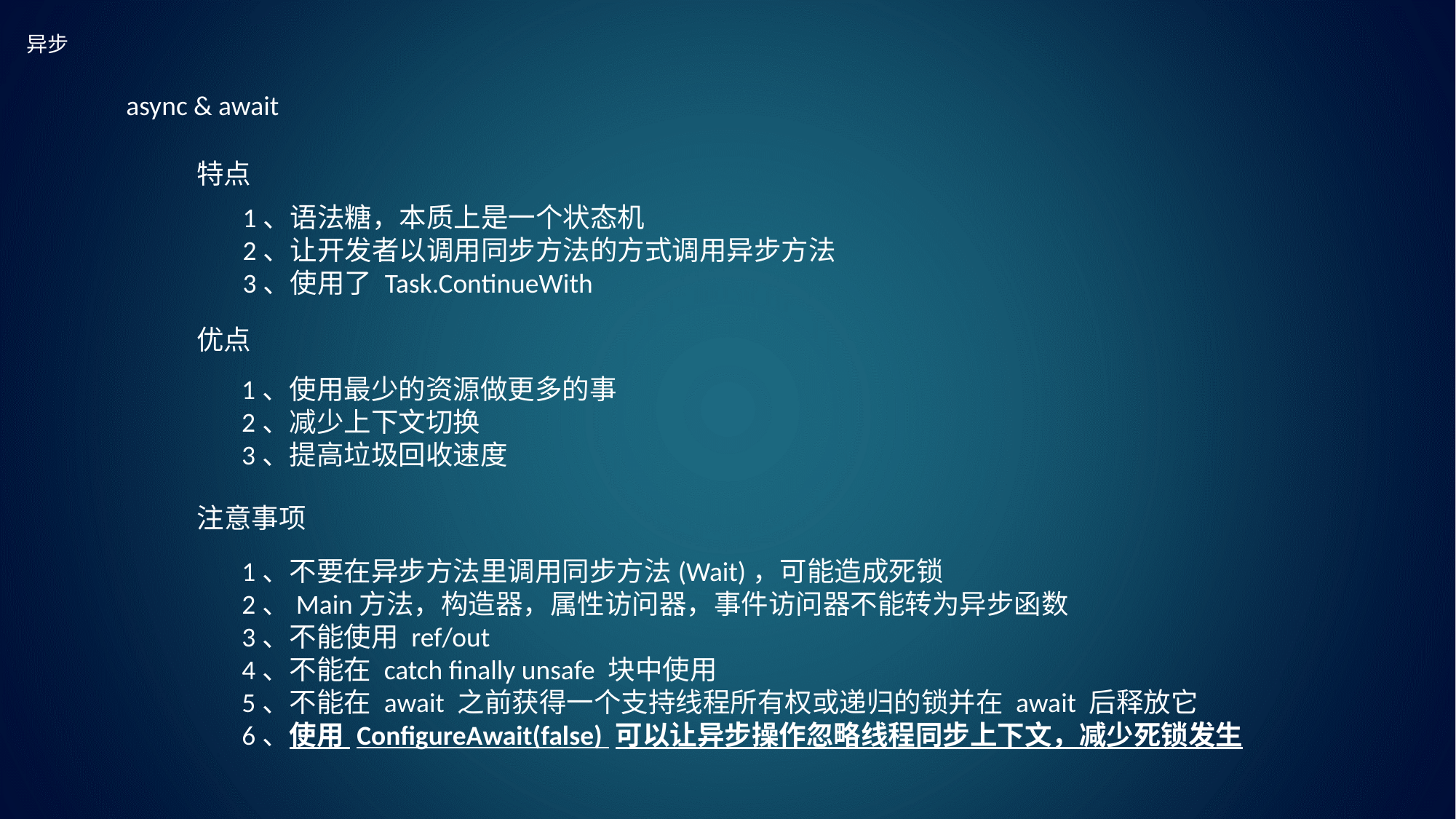

# 异步
async & await
特点
1、语法糖，本质上是一个状态机
2、让开发者以调用同步方法的方式调用异步方法
3、使用了 Task.ContinueWith
优点
1、使用最少的资源做更多的事
2、减少上下文切换
3、提高垃圾回收速度
注意事项
1、不要在异步方法里调用同步方法(Wait)，可能造成死锁
2、Main方法，构造器，属性访问器，事件访问器不能转为异步函数
3、不能使用 ref/out
4、不能在 catch finally unsafe 块中使用
5、不能在 await 之前获得一个支持线程所有权或递归的锁并在 await 后释放它
6、使用 ConfigureAwait(false) 可以让异步操作忽略线程同步上下文，减少死锁发生